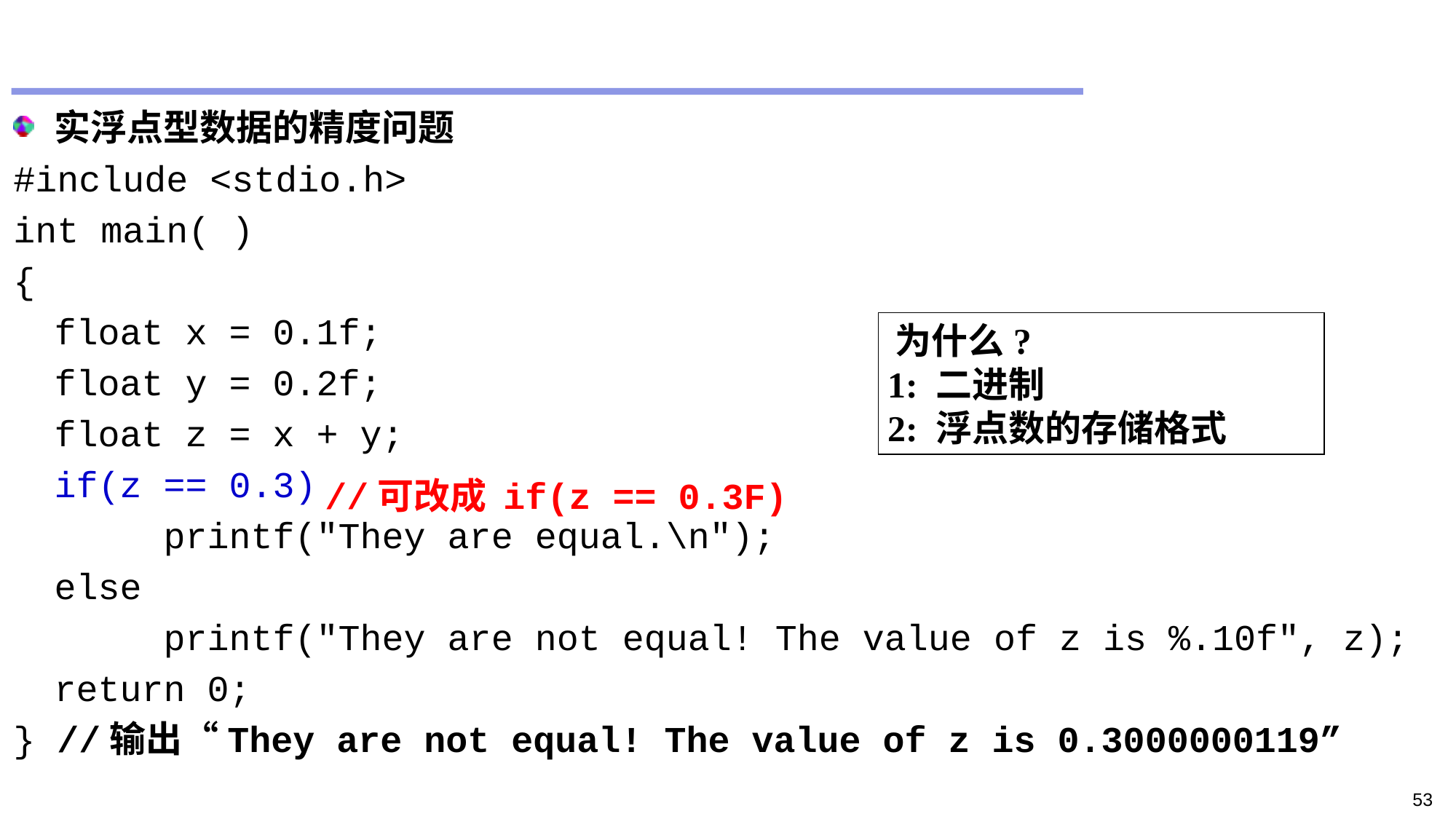

#
实浮点型数据的精度问题
#include <stdio.h>
int main( )
{
	float x = 0.1f;
	float y = 0.2f;
	float z = x + y;
	if(z == 0.3)
		printf("They are equal.\n");
	else
		printf("They are not equal! The value of z is %.10f", z);
	return 0;
} //输出“They are not equal! The value of z is 0.3000000119”

 为什么?
 1: 二进制
 2: 浮点数的存储格式
//可改成 if(z == 0.3F)
53